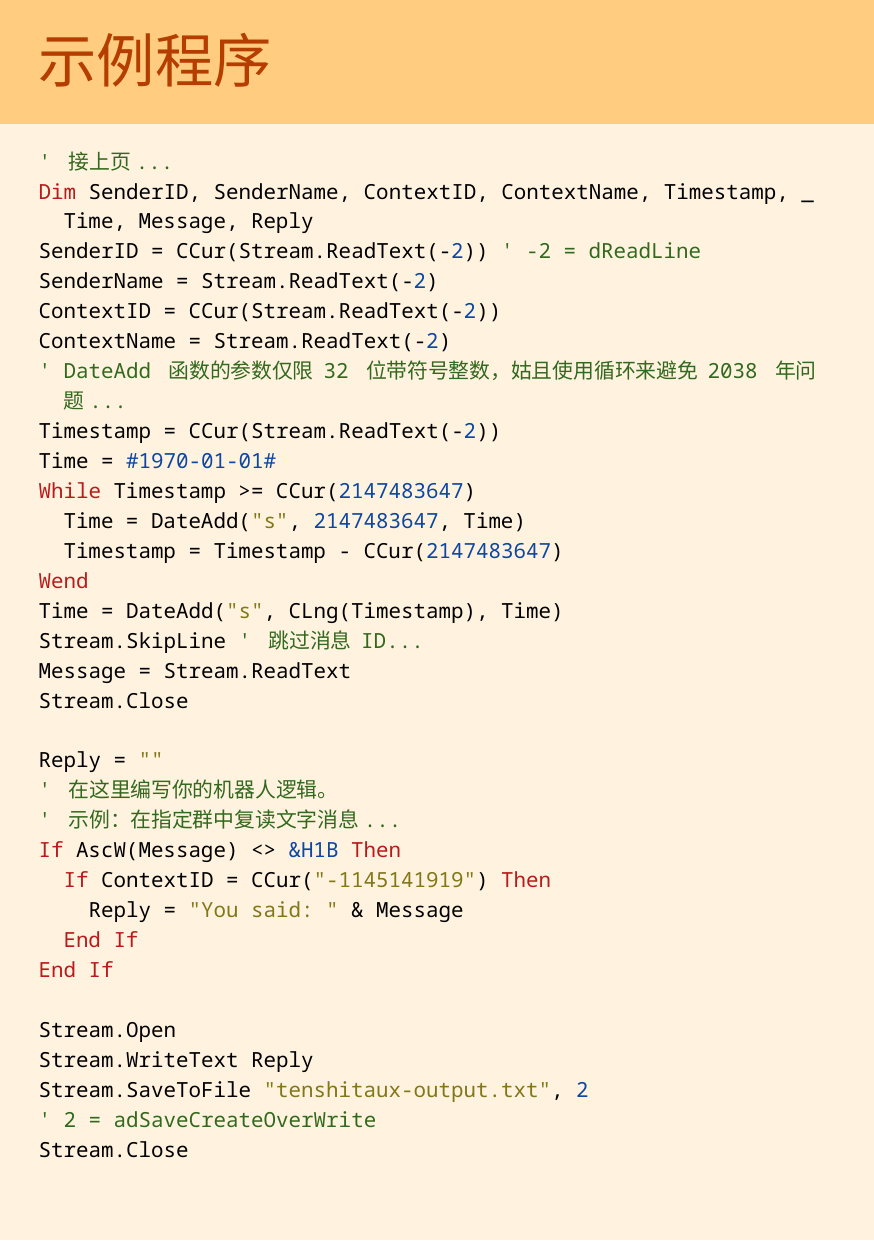

# 示例程序
' 接上页...
Dim SenderID, SenderName, ContextID, ContextName, Timestamp, _
Time, Message, Reply
SenderID = CCur(Stream.ReadText(-2)) ' -2 = dReadLine
SenderName = Stream.ReadText(-2)
ContextID = CCur(Stream.ReadText(-2))
ContextName = Stream.ReadText(-2)
' DateAdd 函数的参数仅限 32 位带符号整数，姑且使用循环来避免 2038 年问题...
Timestamp = CCur(Stream.ReadText(-2))
Time = #1970-01-01#
While Timestamp >= CCur(2147483647)
	Time = DateAdd("s", 2147483647, Time)
	Timestamp = Timestamp - CCur(2147483647)
Wend
Time = DateAdd("s", CLng(Timestamp), Time)
Stream.SkipLine ' 跳过消息 ID...
Message = Stream.ReadText
Stream.Close

Reply = ""
' 在这里编写你的机器人逻辑。
' 示例：在指定群中复读文字消息...
If AscW(Message) <> &H1B Then
  If ContextID = CCur("-1145141919") Then
	  Reply = "You said: " & Message
  End If
End If

Stream.Open
Stream.WriteText Reply
Stream.SaveToFile "tenshitaux-output.txt", 2
' 2 = adSaveCreateOverWrite
Stream.Close